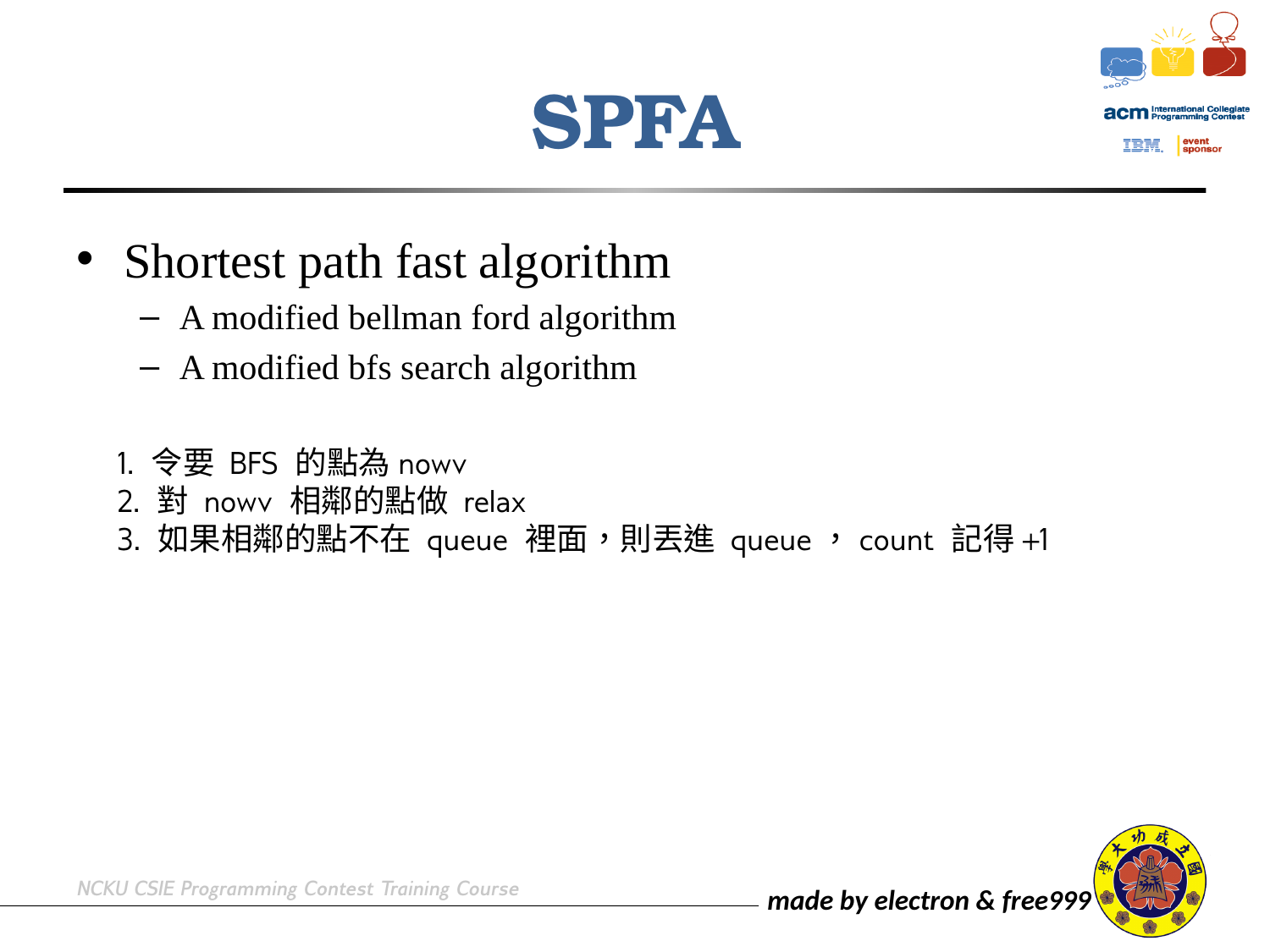

# SPFA
Shortest path fast algorithm
A modified bellman ford algorithm
A modified bfs search algorithm
1. 令要 BFS 的點為nowv
2. 對 nowv 相鄰的點做 relax
3. 如果相鄰的點不在 queue 裡面，則丟進 queue，count 記得+1
NCKU CSIE Programming Contest Training Course